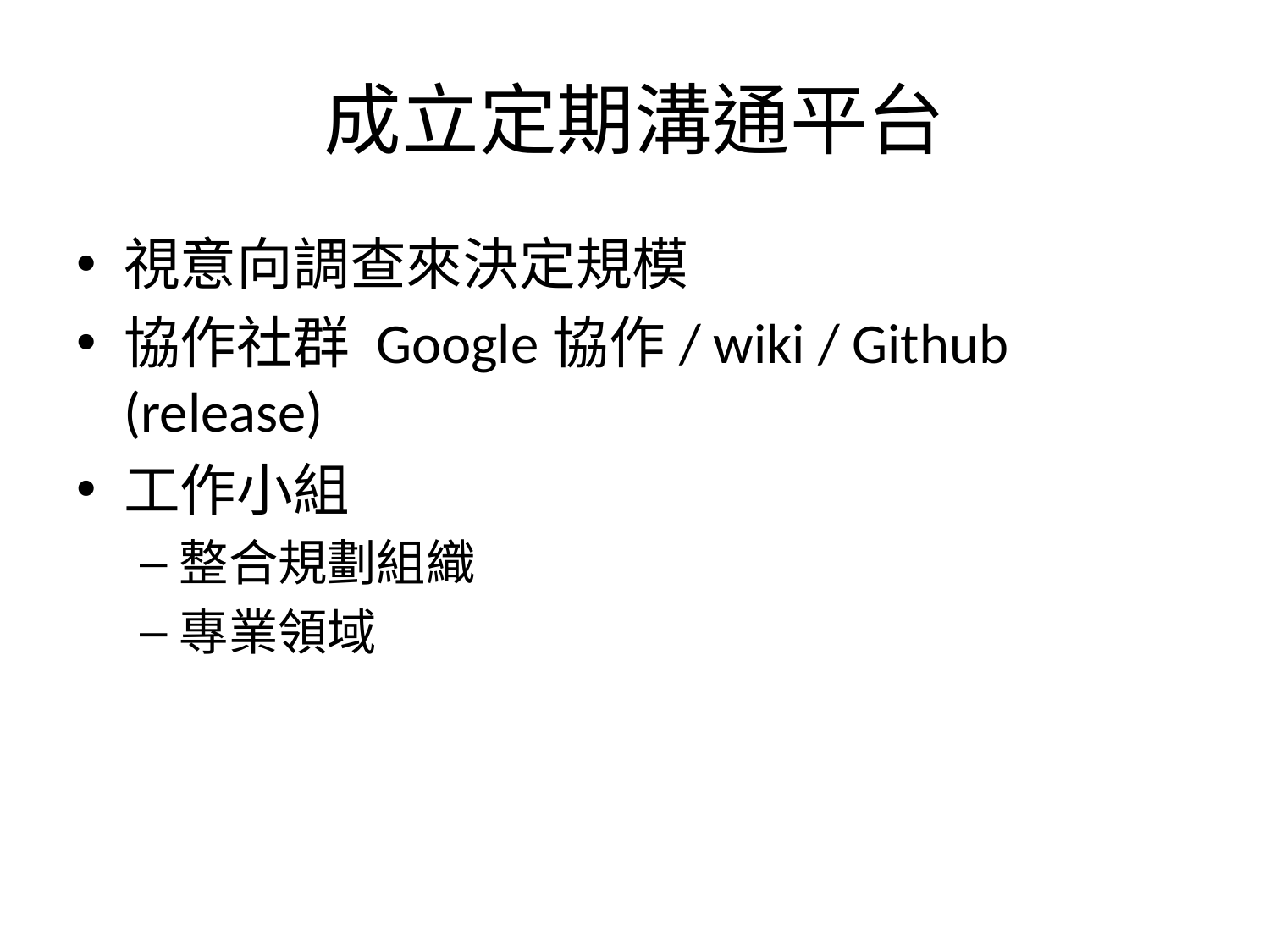

# 成立定期溝通平台
視意向調查來決定規模
協作社群 Google協作/ wiki / Github (release)
工作小組
整合規劃組織
專業領域